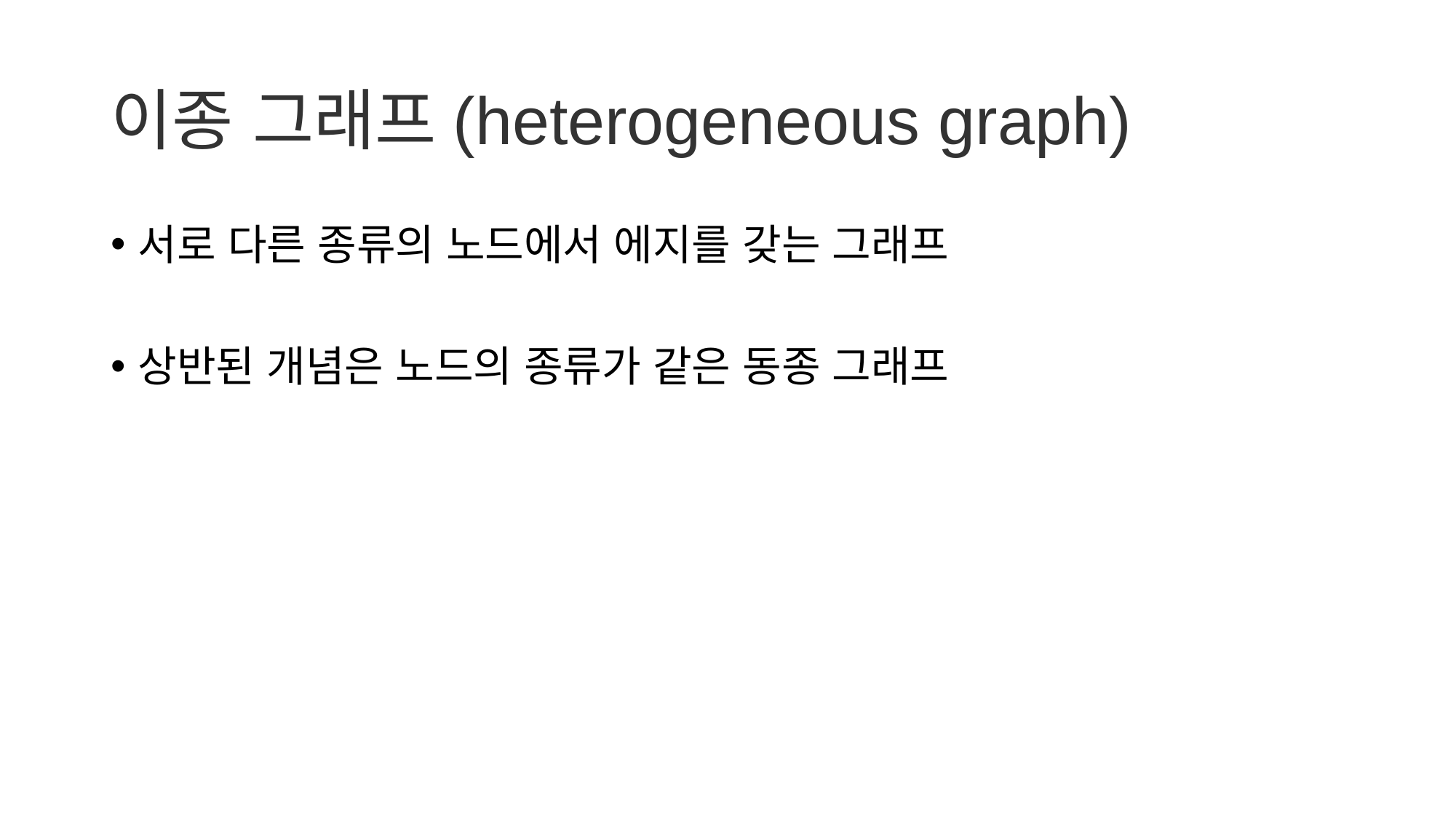

# 이종 그래프(heterogeneous graph)
서로 다른 종류의 노드에서 에지를 갖는 그래프

상반된 개념은 노드의 종류가 같은 동종 그래프